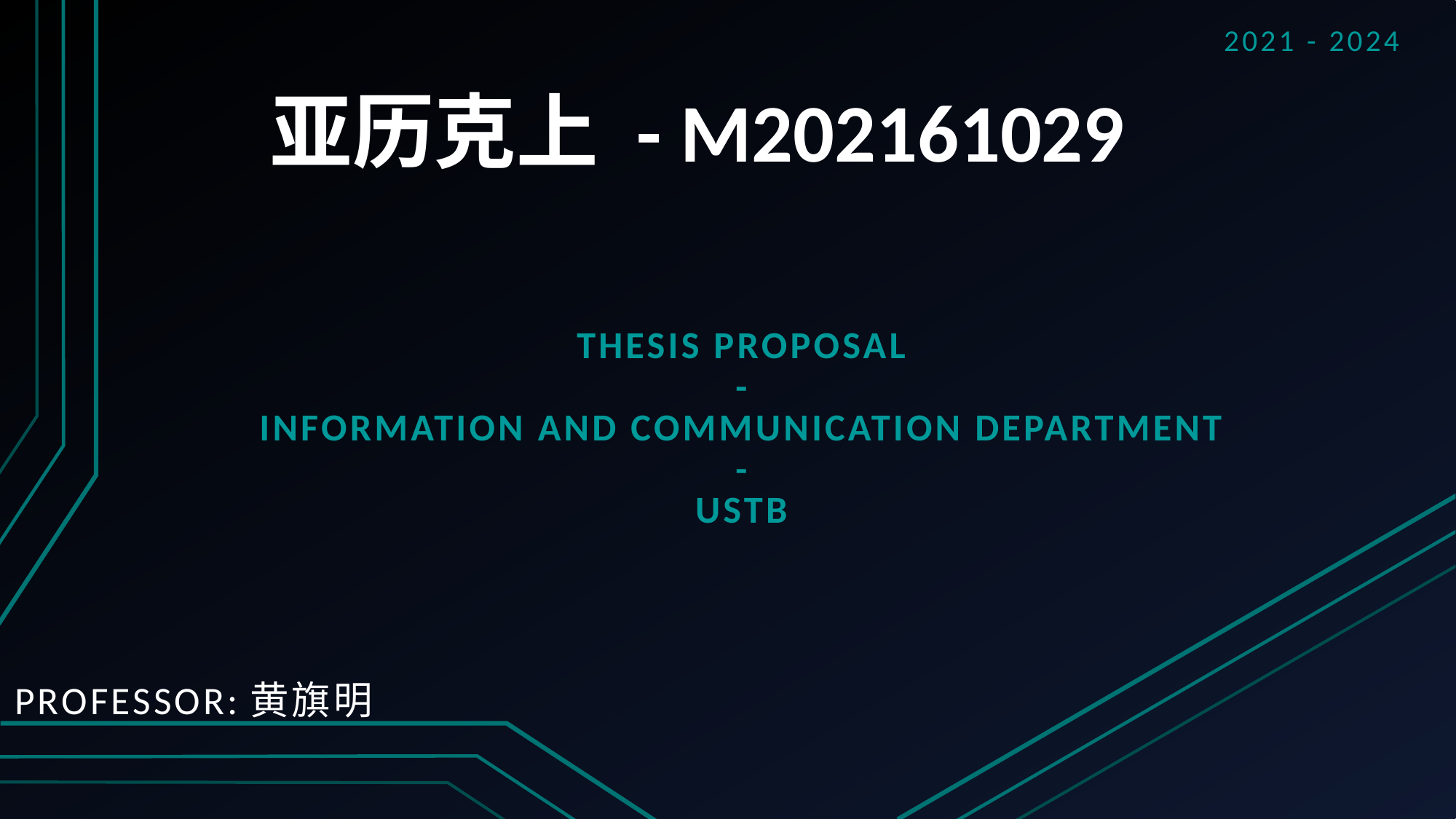

2021 - 2024
# 亚历克上 - M202161029
THESIS PROPOSAL
-
information and communication department
-
ustb
PROFESSOR:黄旗明